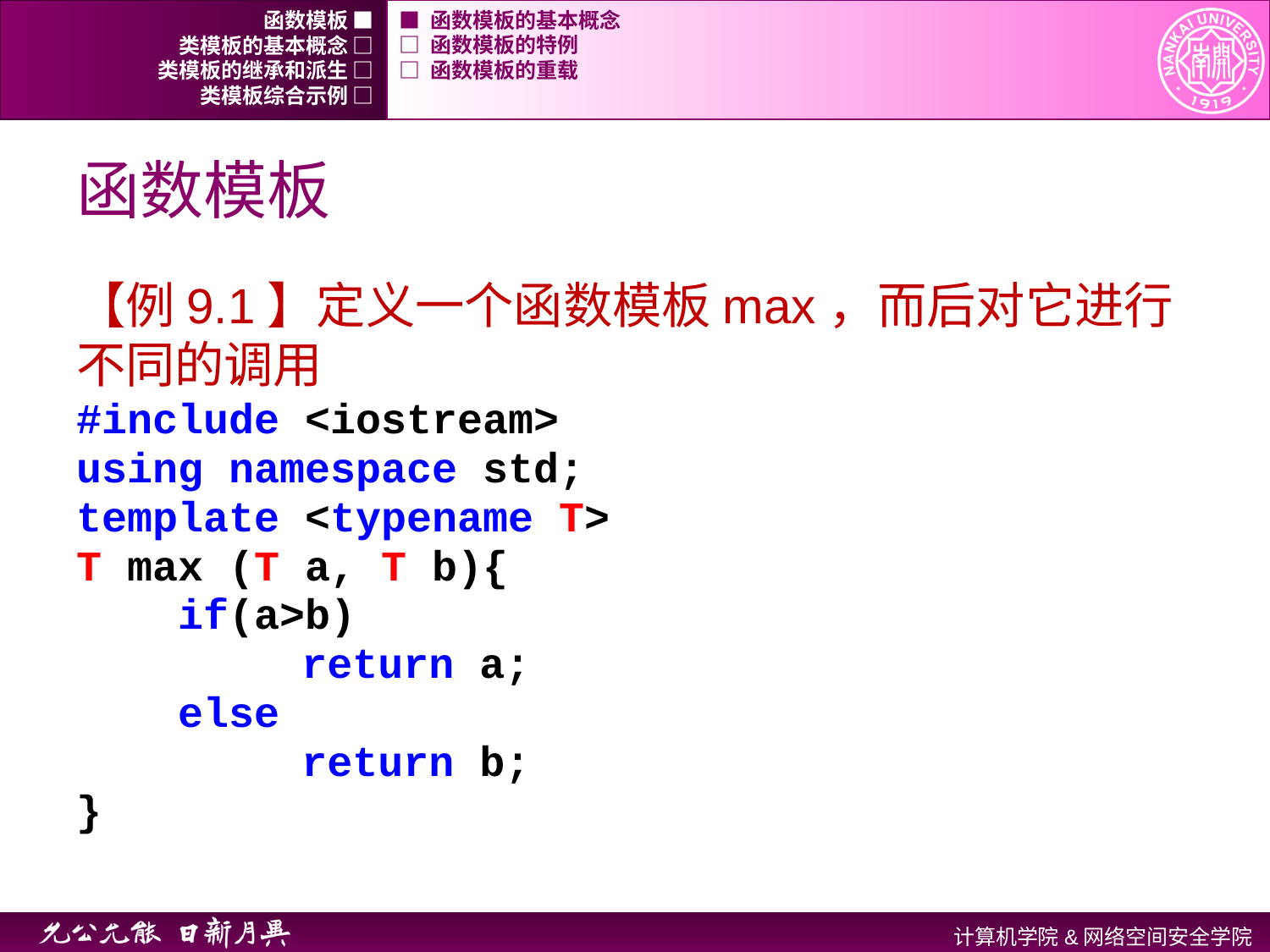

函数模板 ■
■ 函数模板的基本概念
类模板的基本概念 □
□ 函数模板的特例
类模板的继承和派生 □
□ 函数模板的重载
类模板综合示例 □

# 函数模板
【例9.1】定义一个函数模板max，而后对它进行不同的调用
#include <iostream>
using namespace std;
template <typename T>
T max (T a, T b){
    if(a>b)
		  return a;
    else
		  return b;
}